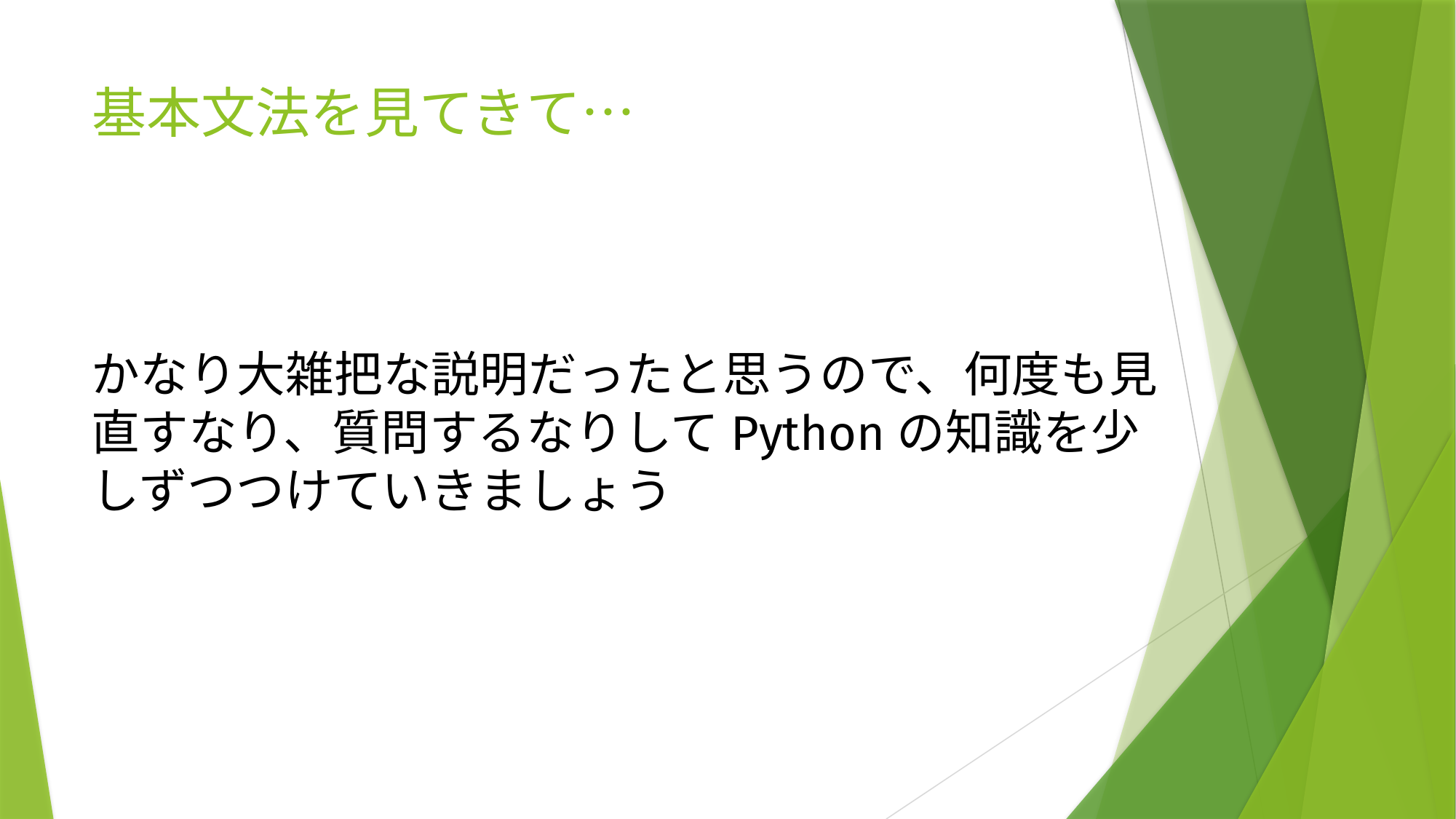

# 基本文法を見てきて…
かなり大雑把な説明だったと思うので、何度も見直すなり、質問するなりしてPythonの知識を少しずつつけていきましょう